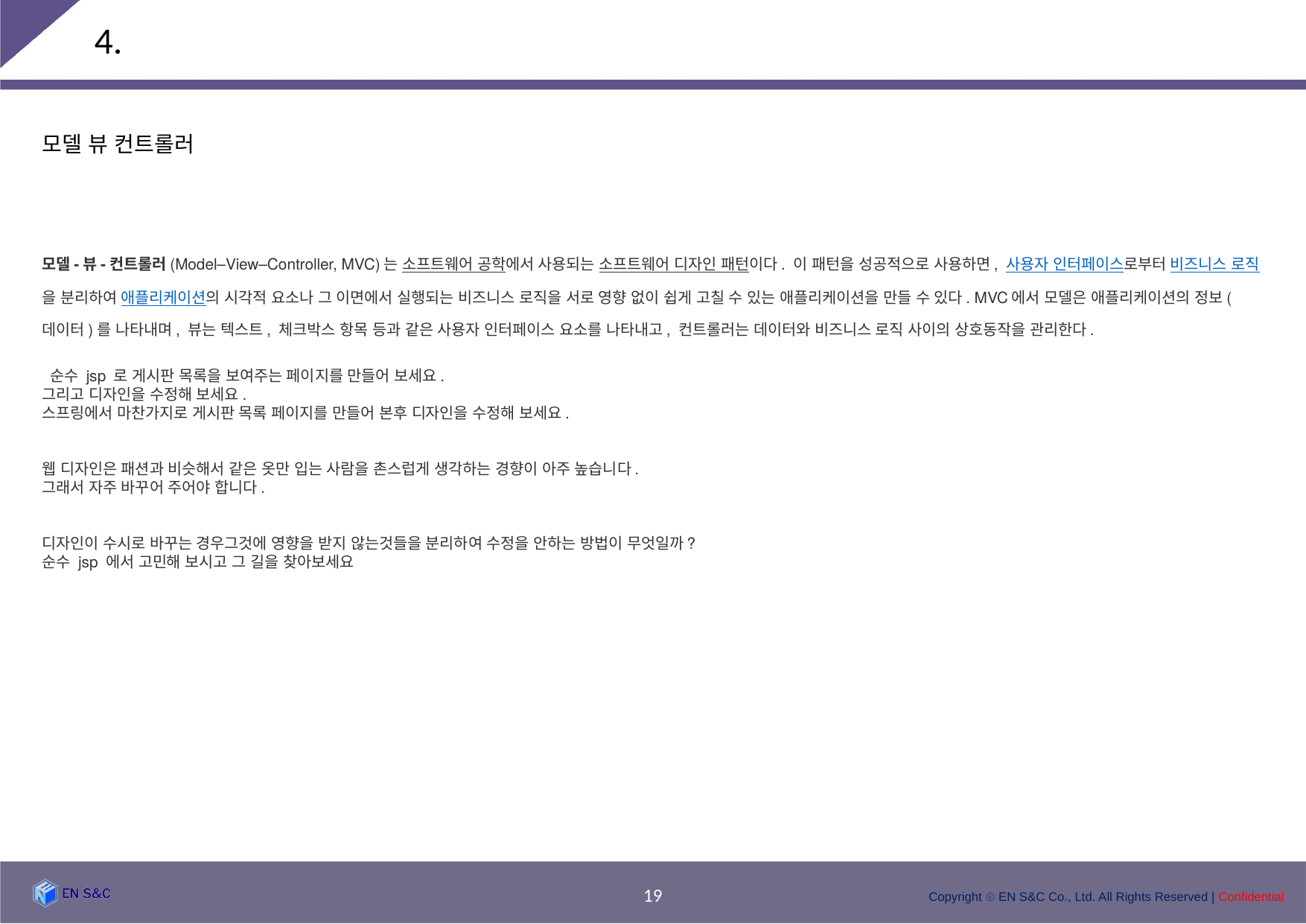

4.
모델 뷰 컨트롤러
모델-뷰-컨트롤러(Model–View–Controller, MVC)는 소프트웨어 공학에서 사용되는 소프트웨어 디자인 패턴이다. 이 패턴을 성공적으로 사용하면, 사용자 인터페이스로부터 비즈니스 로직을 분리하여 애플리케이션의 시각적 요소나 그 이면에서 실행되는 비즈니스 로직을 서로 영향 없이 쉽게 고칠 수 있는 애플리케이션을 만들 수 있다. MVC에서 모델은 애플리케이션의 정보(데이터)를 나타내며, 뷰는 텍스트, 체크박스 항목 등과 같은 사용자 인터페이스 요소를 나타내고, 컨트롤러는 데이터와 비즈니스 로직 사이의 상호동작을 관리한다.

 순수 jsp 로 게시판 목록을 보여주는 페이지를 만들어 보세요.
그리고 디자인을 수정해 보세요.
스프링에서 마찬가지로 게시판 목록 페이지를 만들어 본후 디자인을 수정해 보세요.

웹 디자인은 패션과 비슷해서 같은 옷만 입는 사람을 촌스럽게 생각하는 경향이 아주 높습니다.
그래서 자주 바꾸어 주어야 합니다.

디자인이 수시로 바꾸는 경우그것에 영향을 받지 않는것들을 분리하여 수정을 안하는 방법이 무엇일까?
순수 jsp 에서 고민해 보시고 그 길을 찾아보세요

19